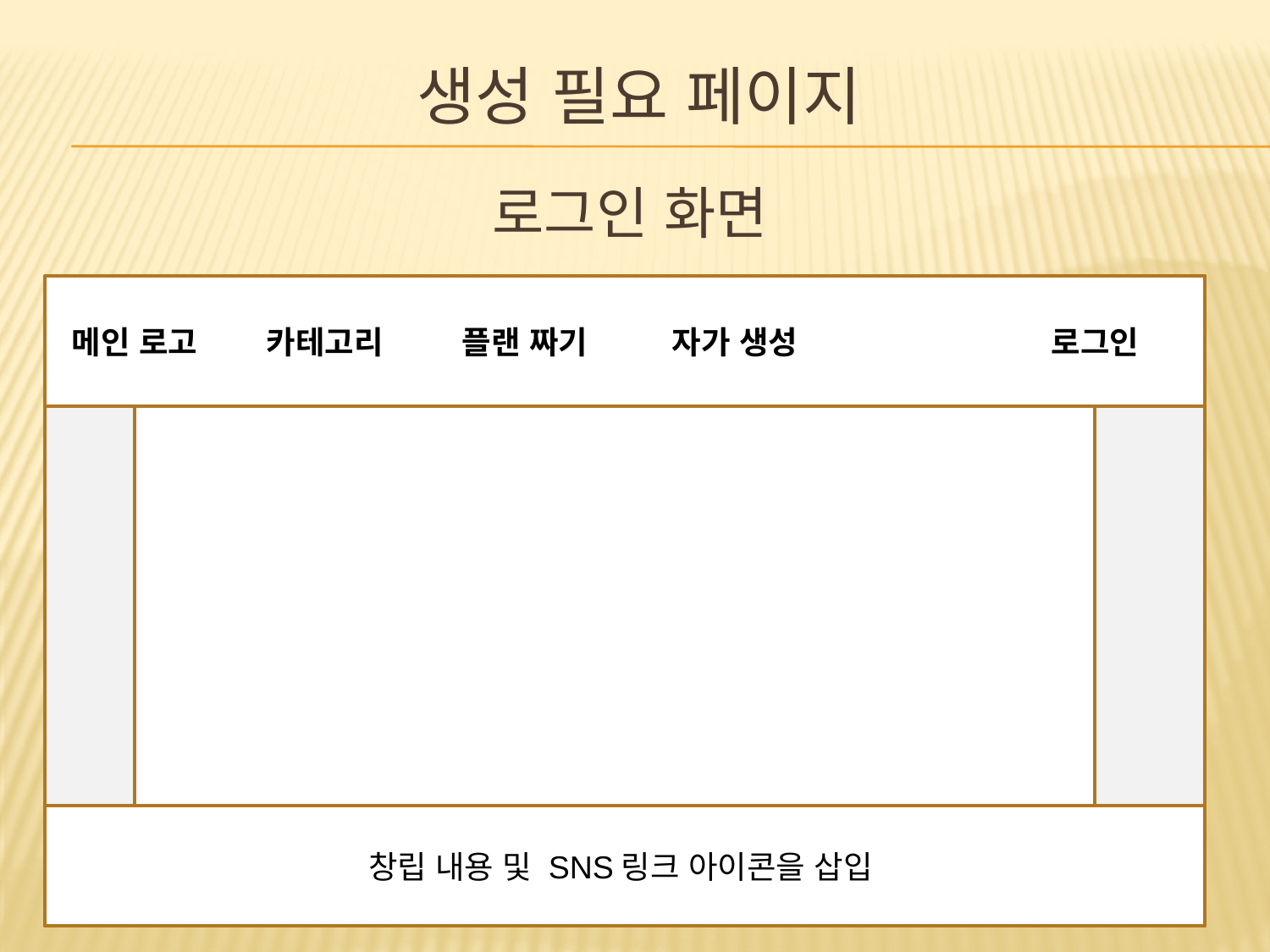

# 생성 필요 페이지
로그인 화면

로그인
메인 로고
카테고리
플랜 짜기
자가 생성

창립 내용 및 SNS링크 아이콘을 삽입